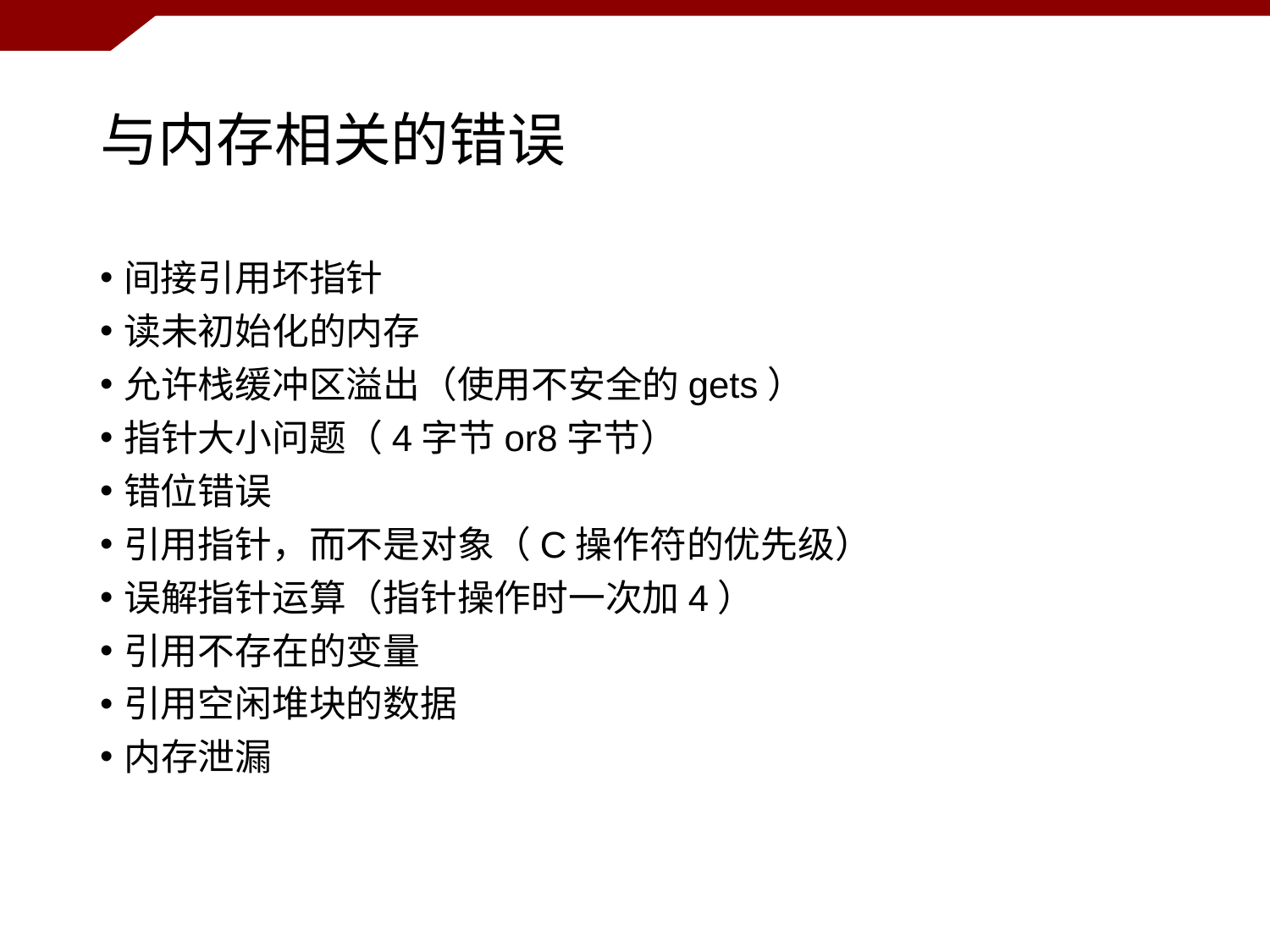

# 与内存相关的错误
间接引用坏指针
读未初始化的内存
允许栈缓冲区溢出（使用不安全的gets）
指针大小问题（4字节or8字节）
错位错误
引用指针，而不是对象（C操作符的优先级）
误解指针运算（指针操作时一次加4）
引用不存在的变量
引用空闲堆块的数据
内存泄漏